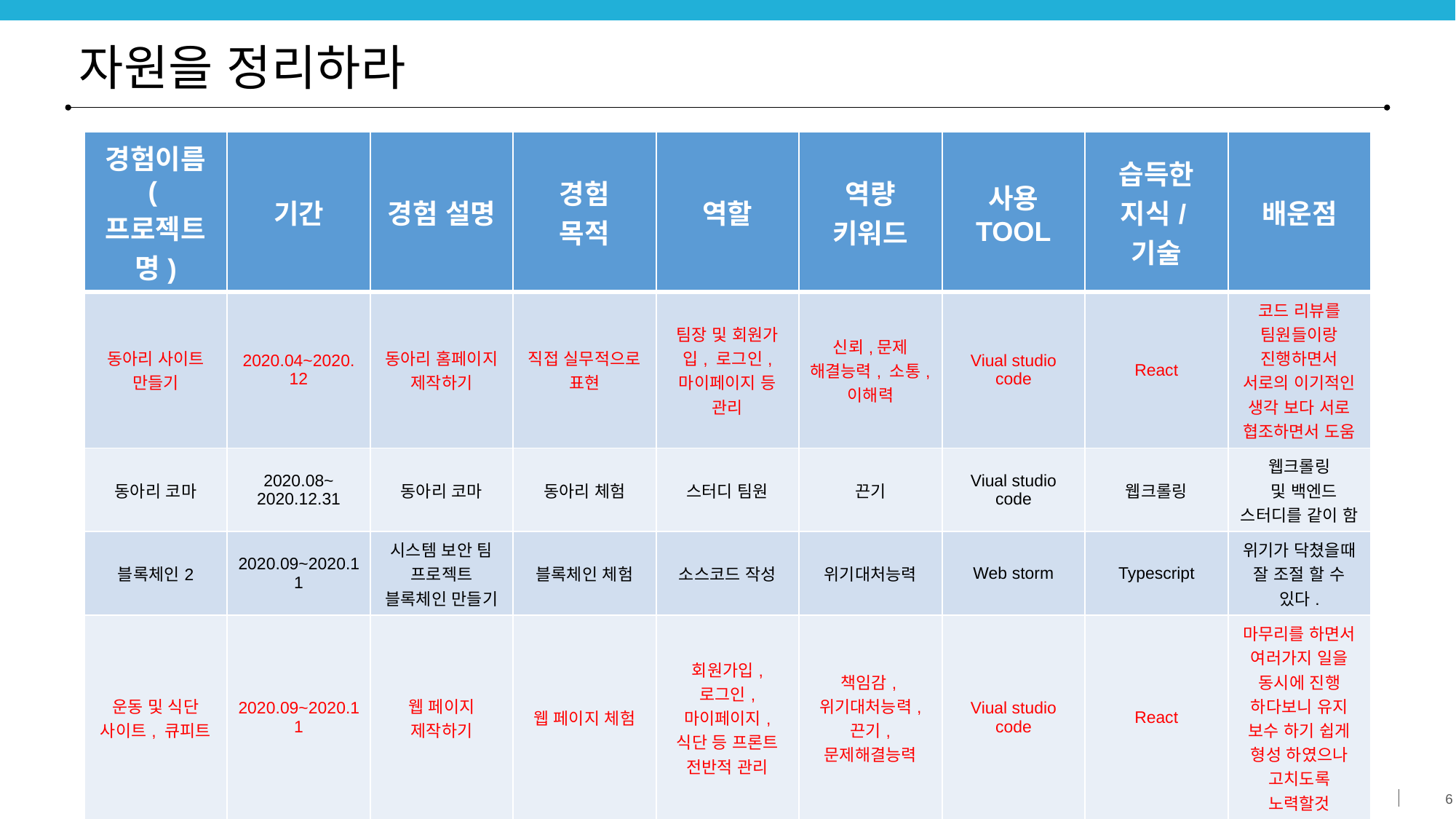

# 자원을 정리하라
| 경험이름 (프로젝트명) | 기간 | 경험 설명 | 경험 목적 | 역할 | 역량 키워드 | 사용 TOOL | 습득한 지식/기술 | 배운점 |
| --- | --- | --- | --- | --- | --- | --- | --- | --- |
| 동아리 사이트 만들기 | 2020.04~2020.12 | 동아리 홈페이지 제작하기 | 직접 실무적으로 표현 | 팀장 및 회원가입, 로그인, 마이페이지 등 관리 | 신뢰,문제 해결능력, 소통,이해력 | Viual studio code | React | 코드 리뷰를 팀원들이랑 진행하면서 서로의 이기적인 생각 보다 서로 협조하면서 도움 |
| 동아리 코마 | 2020.08~ 2020.12.31 | 동아리 코마 | 동아리 체험 | 스터디 팀원 | 끈기 | Viual studio code | 웹크롤링 | 웹크롤링 및 백엔드 스터디를 같이 함 |
| 블록체인2 | 2020.09~2020.11 | 시스템 보안 팀 프로젝트 블록체인 만들기 | 블록체인 체험 | 소스코드 작성 | 위기대처능력 | Web storm | Typescript | 위기가 닥쳤을때 잘 조절 할 수 있다. |
| 운동 및 식단 사이트, 큐피트 | 2020.09~2020.11 | 웹 페이지 제작하기 | 웹 페이지 체험 | 회원가입, 로그인, 마이페이지, 식단 등 프론트 전반적 관리 | 책임감,위기대처능력, 끈기, 문제해결능력 | Viual studio code | React | 마무리를 하면서 여러가지 일을 동시에 진행 하다보니 유지 보수 하기 쉽게 형성 하였으나 고치도록 노력할것 |
| 바이오데이터 엔지니어 인력 양성 과정 | 2020.10~2021.02 | 바이오데이터 인력 양성 사업단의 교육 듣기 | 인턴 목적 | 데이터 분석 | 도전정신,문제 해결 능력, 소통 | Viual studio code | 파이썬, R | 직무를 조금 더 다양하게 체험을 함 |